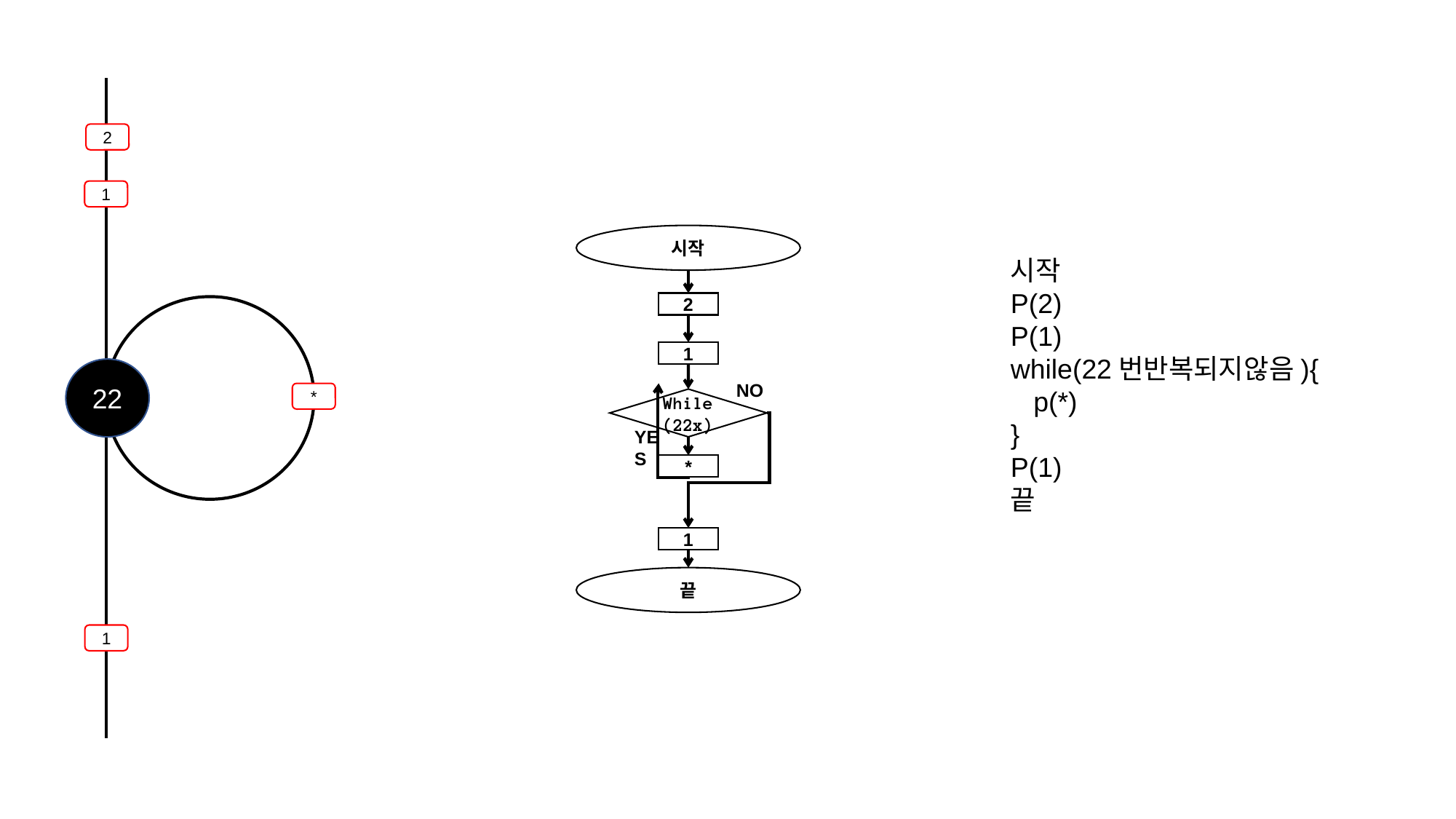

2
1
시작
시작
P(2)
P(1)
while(22번반복되지않음){
   p(*)
}
P(1)
끝

2

1
22
NO
*
While(22x)
YES
*
1
끝
1